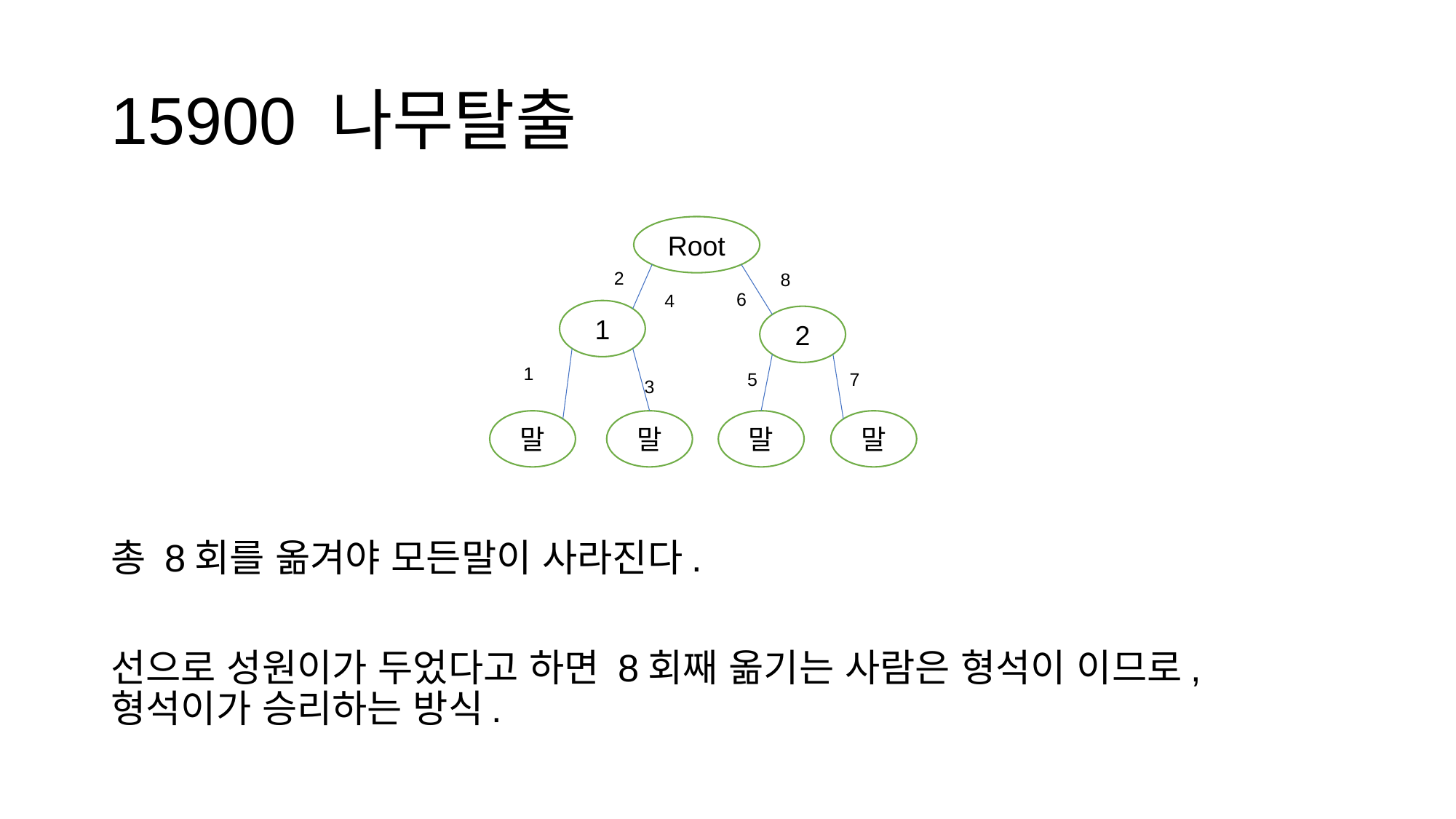

# 15900 나무탈출
Root
2
8
6
4
1
2
1
5
7
3
말
말
말
말
총 8회를 옮겨야 모든말이 사라진다.

선으로 성원이가 두었다고 하면 8회째 옮기는 사람은 형석이 이므로, 형석이가 승리하는 방식.